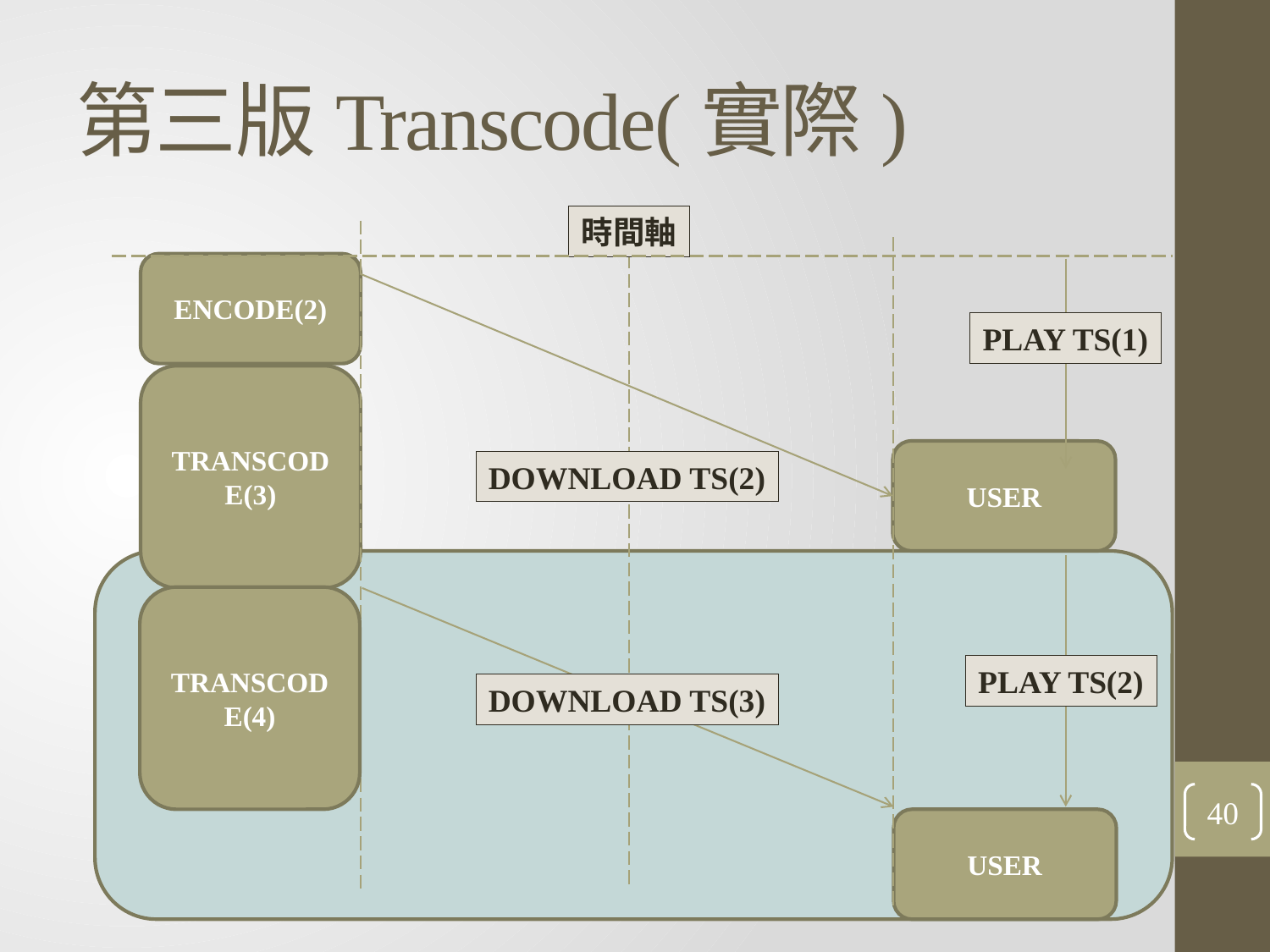

# 第三版Transcode(實際)
時間軸
ENCODE(2)
PLAY TS(1)
TRANSCODE(3)
USER
DOWNLOAD TS(2)

TRANSCODE(4)
PLAY TS(2)
DOWNLOAD TS(3)
40
USER